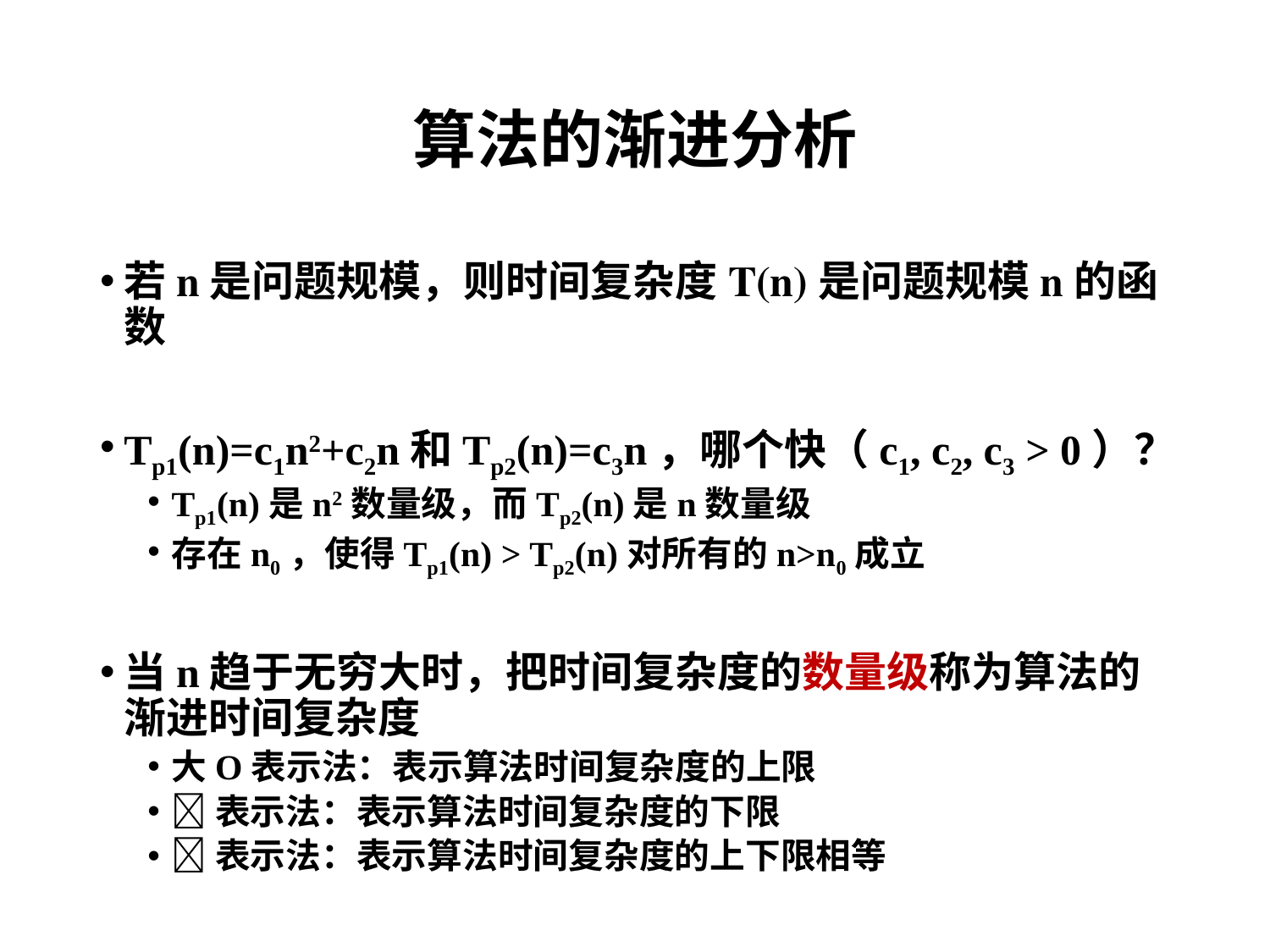

# 算法的渐进分析
若n是问题规模，则时间复杂度T(n)是问题规模n的函数

Tp1(n)=c1n2+c2n和Tp2(n)=c3n，哪个快（c1, c2, c3 > 0）？
Tp1(n)是n2数量级，而Tp2(n)是n数量级
存在n0，使得Tp1(n) > Tp2(n)对所有的n>n0成立

当n趋于无穷大时，把时间复杂度的数量级称为算法的渐进时间复杂度
大O表示法：表示算法时间复杂度的上限
Ω表示法：表示算法时间复杂度的下限
Θ表示法：表示算法时间复杂度的上下限相等